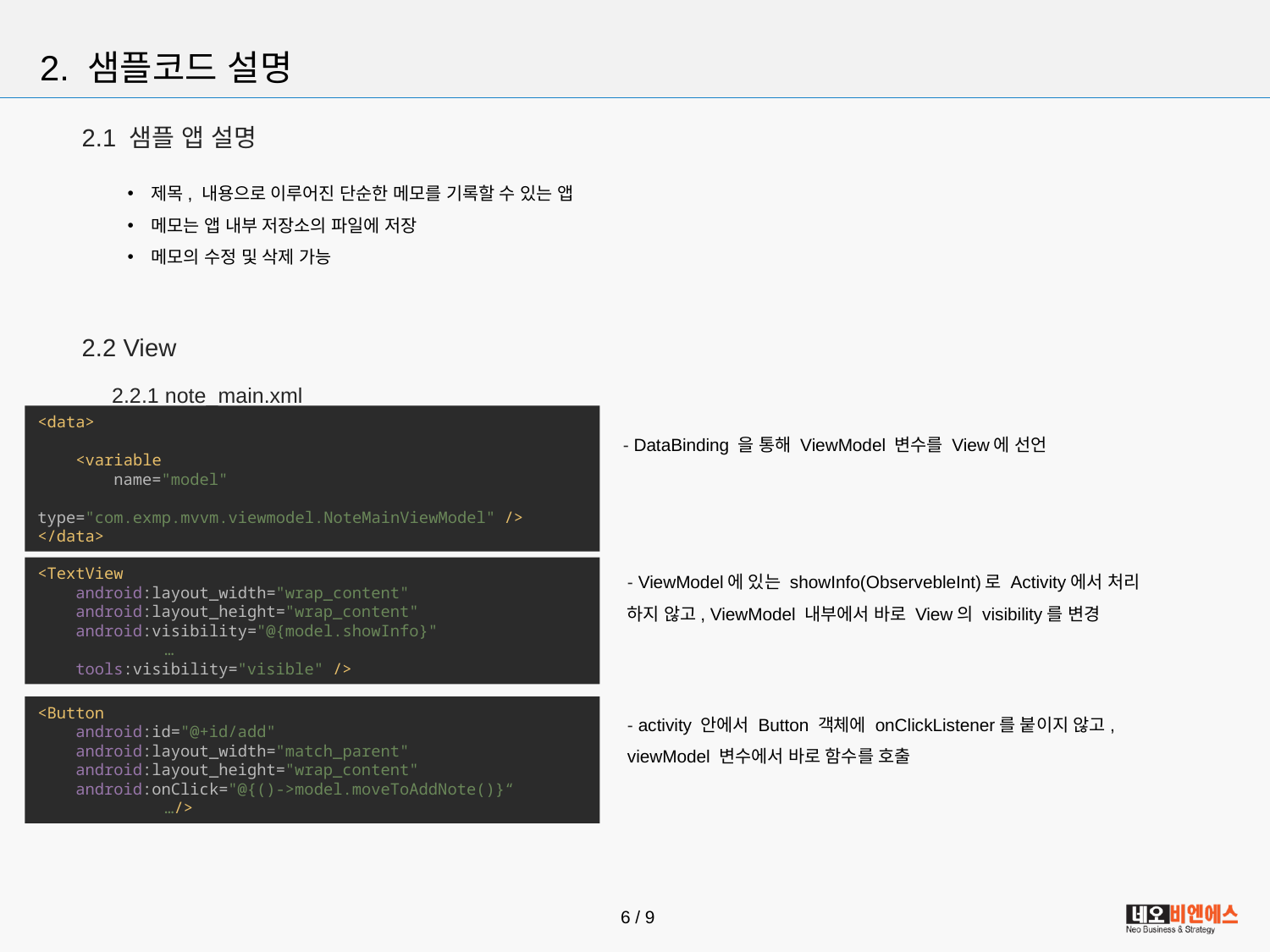

2. 샘플코드 설명
2.1 샘플 앱 설명
제목, 내용으로 이루어진 단순한 메모를 기록할 수 있는 앱
메모는 앱 내부 저장소의 파일에 저장
메모의 수정 및 삭제 가능
2.2 View
2.2.1 note_main.xml
<data>
    <variable
        name="model"
        type="com.exmp.mvvm.viewmodel.NoteMainViewModel" />
</data>
- DataBinding 을 통해 ViewModel 변수를 View에 선언
- ViewModel에 있는 showInfo(ObservebleInt)로 Activity에서 처리 하지 않고, ViewModel 내부에서 바로 View의 visibility를 변경
<TextView
    android:layout_width="wrap_content"
    android:layout_height="wrap_content"
    android:visibility="@{model.showInfo}"
	…
    tools:visibility="visible" />
<Button
    android:id="@+id/add"
    android:layout_width="match_parent"
    android:layout_height="wrap_content"
    android:onClick="@{()->model.moveToAddNote()}“
	…/>
- activity 안에서 Button 객체에 onClickListener를 붙이지 않고, viewModel 변수에서 바로 함수를 호출